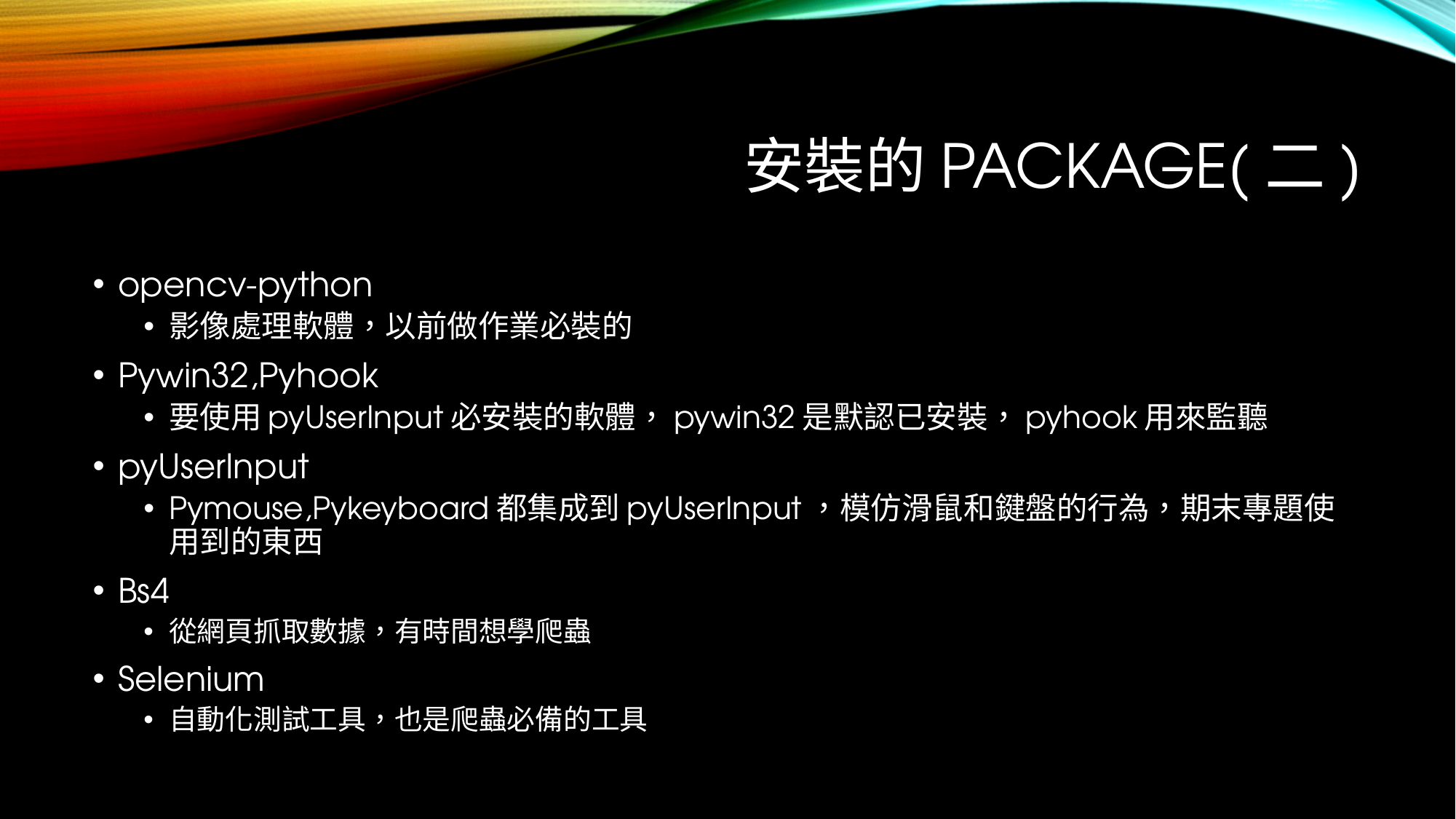

# 安裝的Package(二)
opencv-python
影像處理軟體，以前做作業必裝的
Pywin32,Pyhook
要使用pyUserInput必安裝的軟體，pywin32是默認已安裝，pyhook用來監聽
pyUserInput
Pymouse,Pykeyboard都集成到pyUserInput，模仿滑鼠和鍵盤的行為，期末專題使用到的東西
Bs4
從網頁抓取數據，有時間想學爬蟲
Selenium
自動化測試工具，也是爬蟲必備的工具